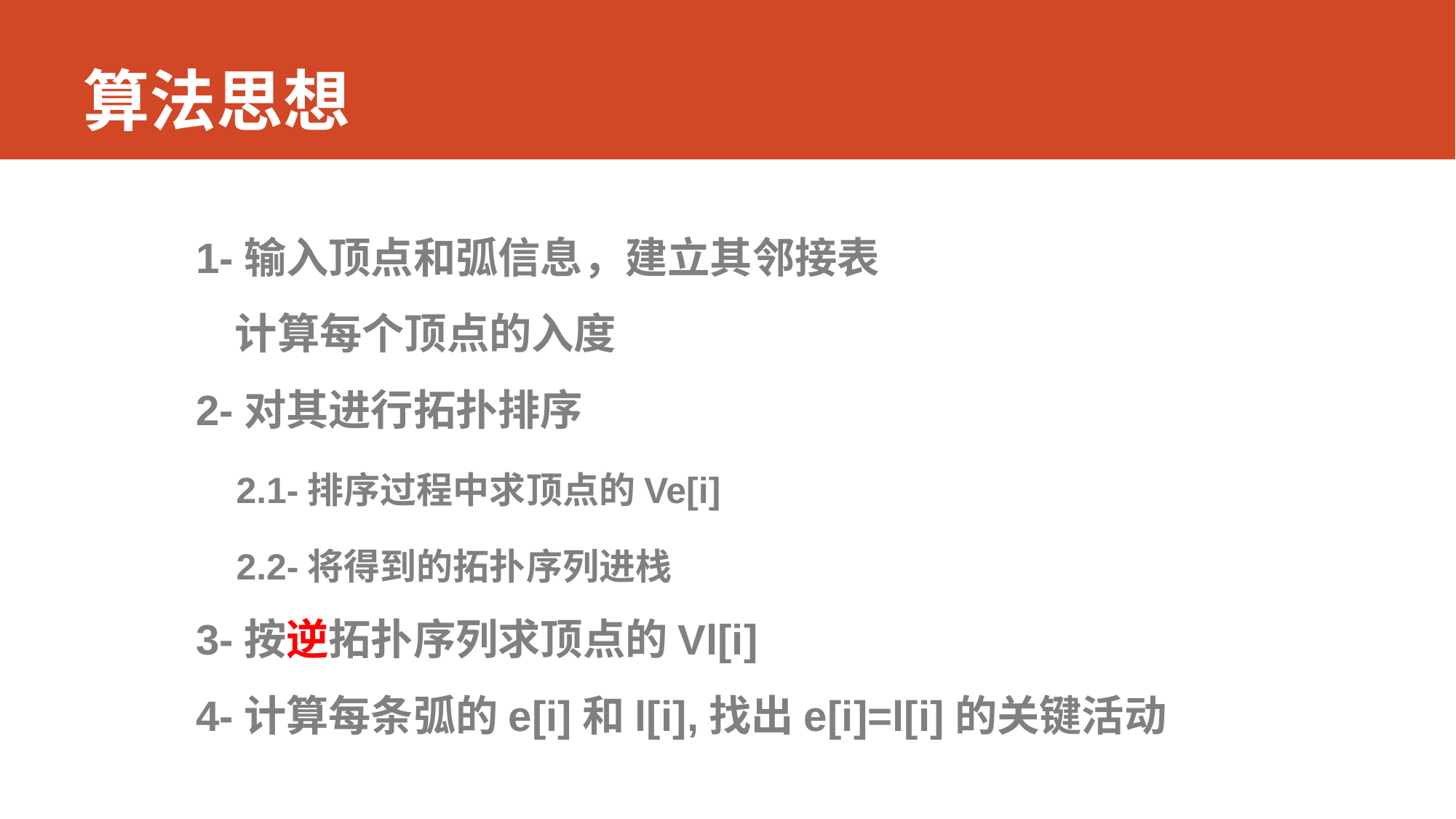

# 算法思想
1-输入顶点和弧信息，建立其邻接表
   计算每个顶点的入度
2-对其进行拓扑排序
2.1-排序过程中求顶点的Ve[i]
2.2-将得到的拓扑序列进栈
3-按逆拓扑序列求顶点的Vl[i]
4-计算每条弧的e[i]和l[i],找出e[i]=l[i]的关键活动